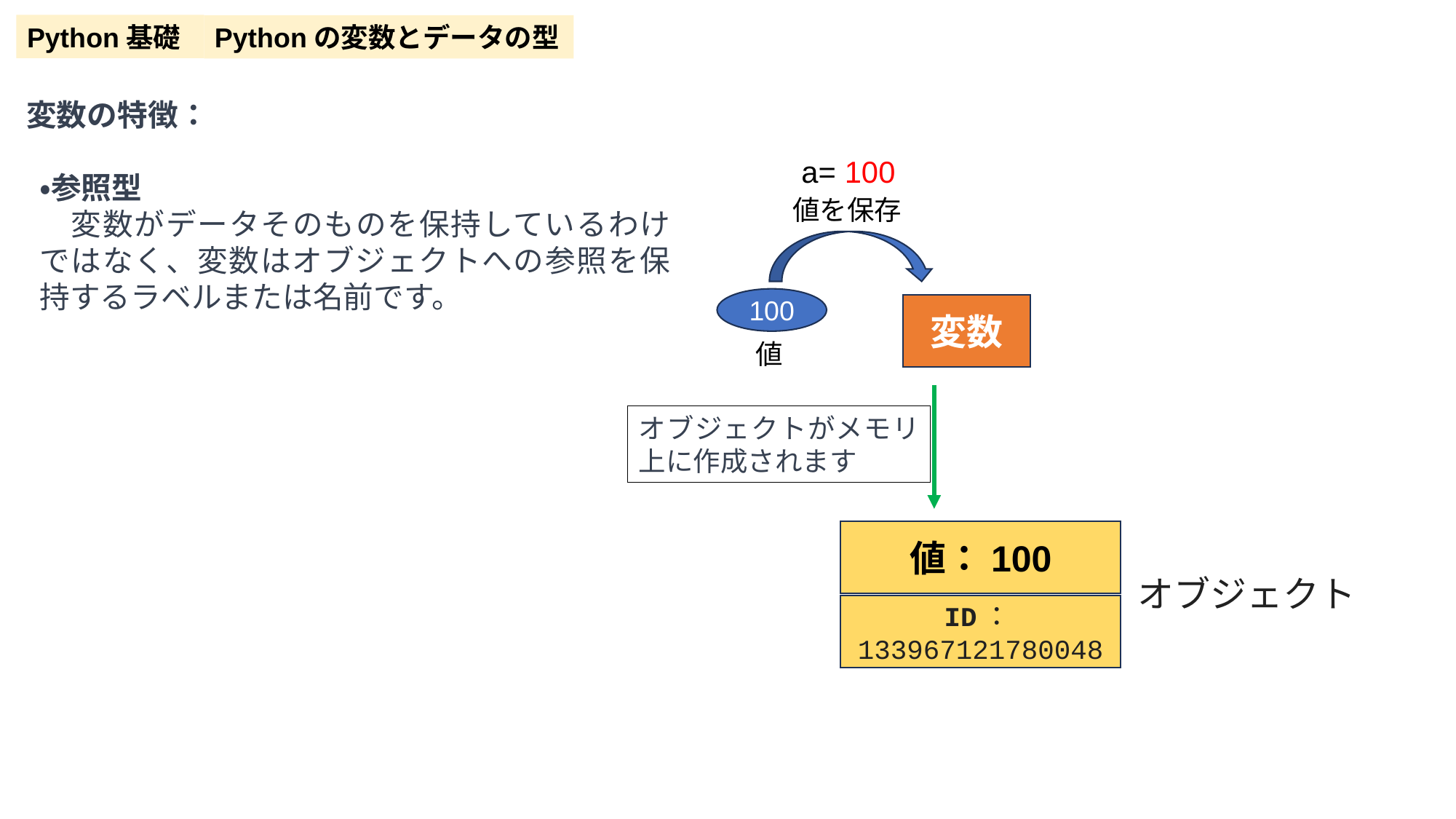

Python基礎
Pythonの変数とデータの型
変数の特徴：

a= 100
・参照型
　変数がデータそのものを保持しているわけではなく、変数はオブジェクトへの参照を保持するラベルまたは名前です。
値を保存

100
変数
値
オブジェクトがメモリ上に作成されます
値：100
オブジェクト
ID：133967121780048